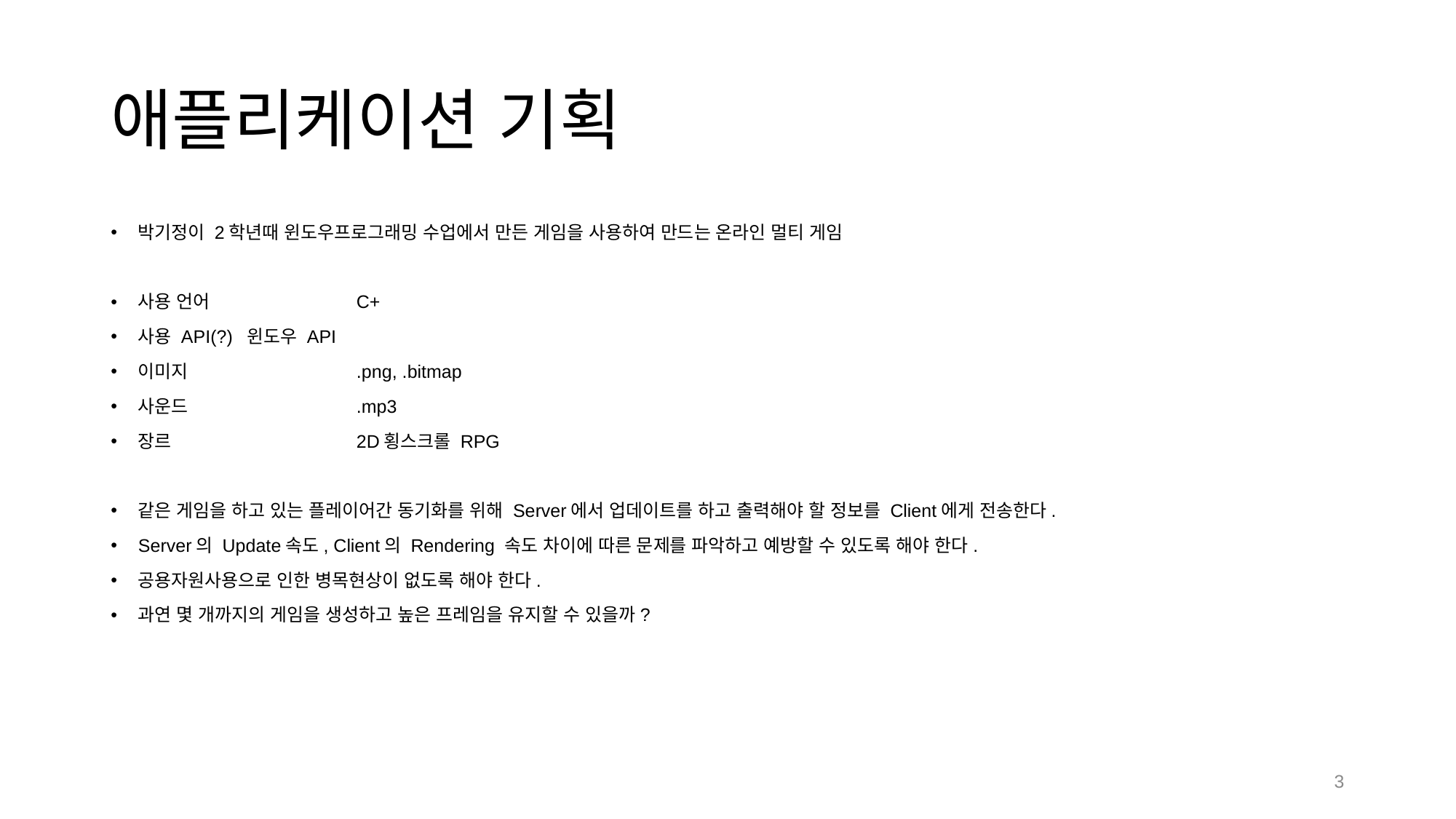

# 애플리케이션 기획
박기정이 2학년때 윈도우프로그래밍 수업에서 만든 게임을 사용하여 만드는 온라인 멀티 게임

사용 언어		C+
사용 API(?)	윈도우 API
이미지		.png, .bitmap
사운드		.mp3
장르		2D횡스크롤 RPG

같은 게임을 하고 있는 플레이어간 동기화를 위해 Server에서 업데이트를 하고 출력해야 할 정보를 Client에게 전송한다.
Server의 Update속도, Client의 Rendering 속도 차이에 따른 문제를 파악하고 예방할 수 있도록 해야 한다.
공용자원사용으로 인한 병목현상이 없도록 해야 한다.
과연 몇 개까지의 게임을 생성하고 높은 프레임을 유지할 수 있을까?
3